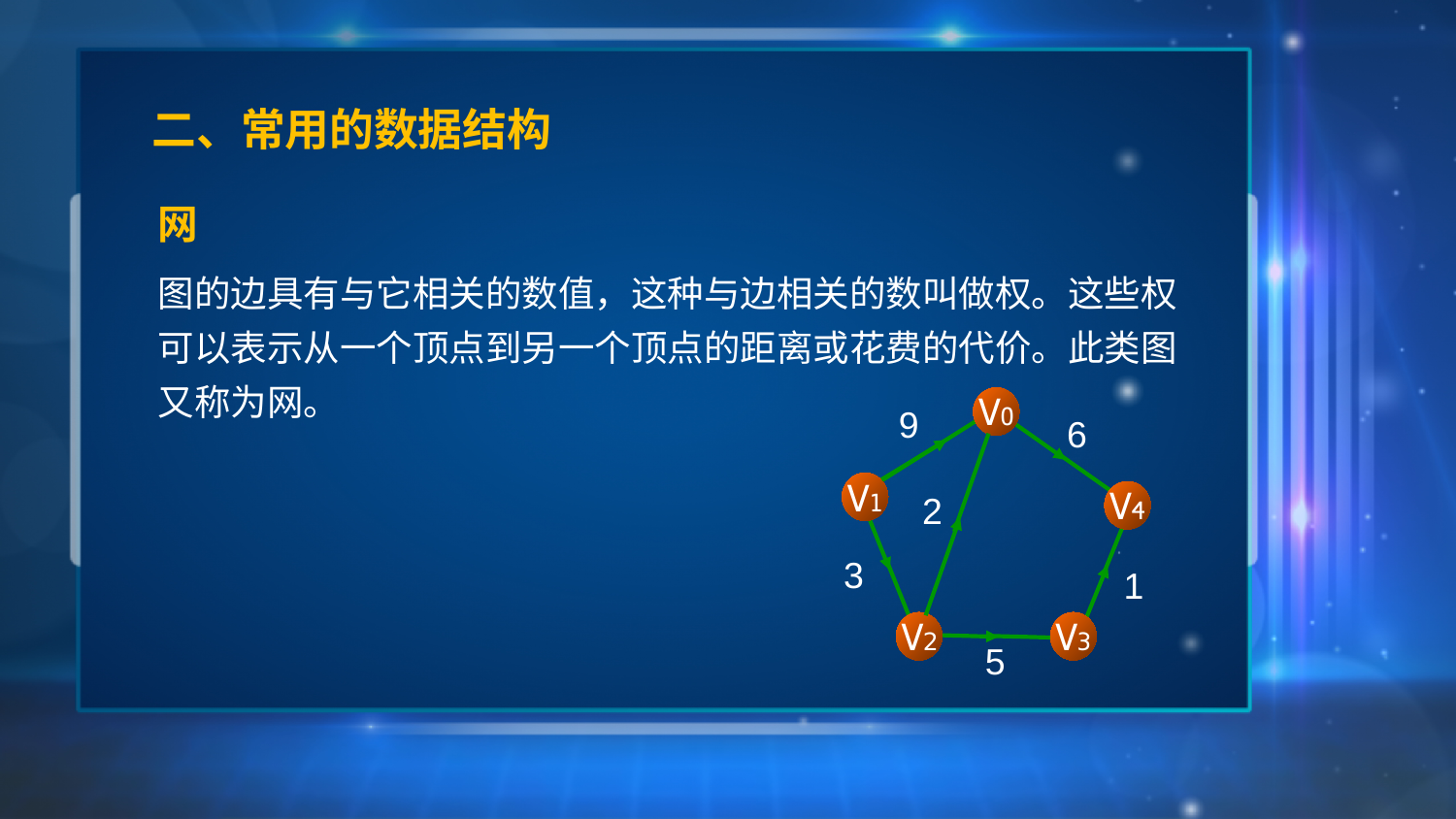

# 二、常用的数据结构
网
图的边具有与它相关的数值，这种与边相关的数叫做权。这些权可以表示从一个顶点到另一个顶点的距离或花费的代价。此类图又称为网。

V0
9
6

V1

V4
2

3
1

V2

V3
5